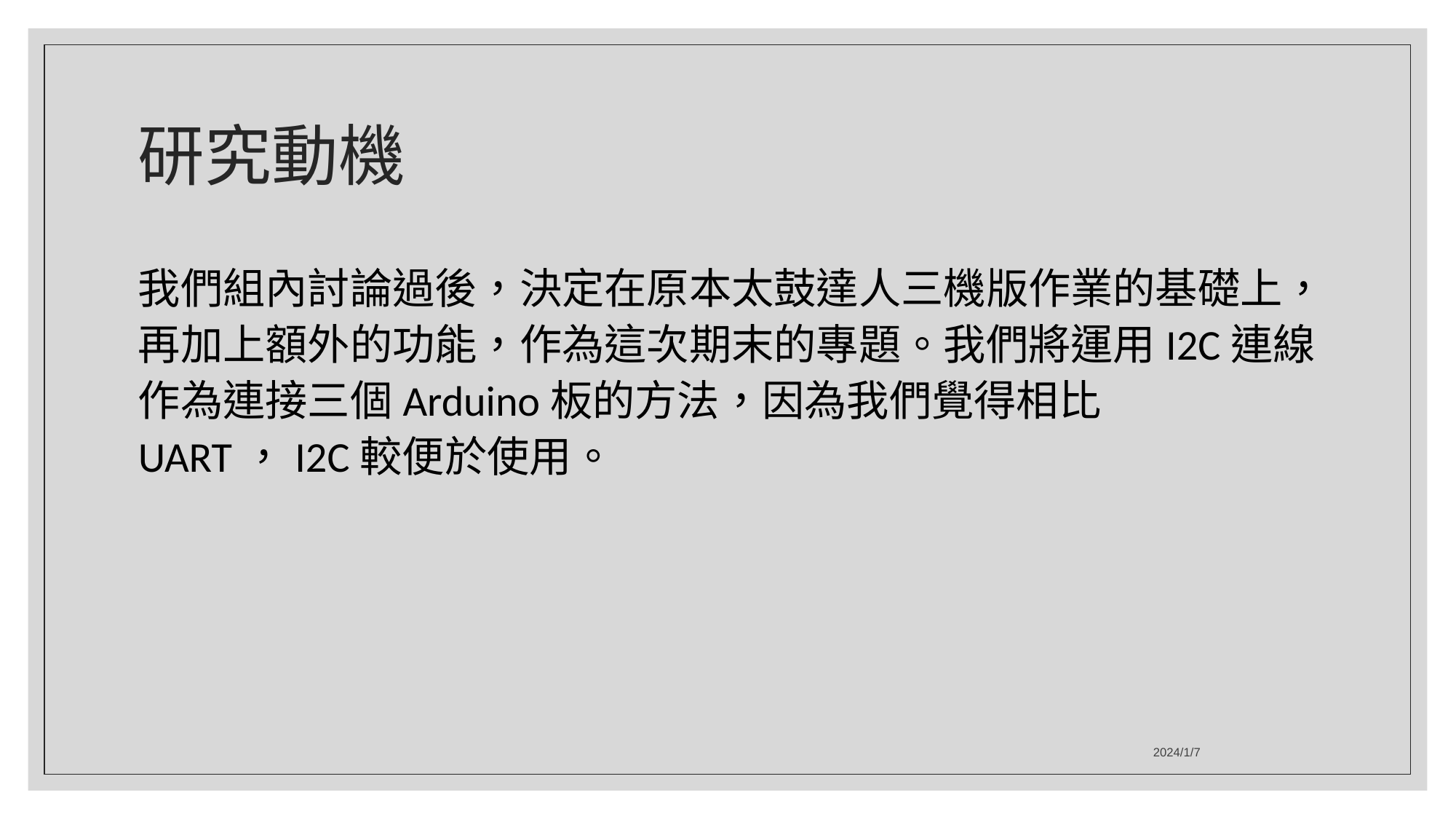

# 研究動機
我們組內討論過後，決定在原本太鼓達人三機版作業的基礎上，再加上額外的功能，作為這次期末的專題。我們將運用I2C連線作為連接三個Arduino板的方法，因為我們覺得相比UART，I2C較便於使用。

2024/1/7